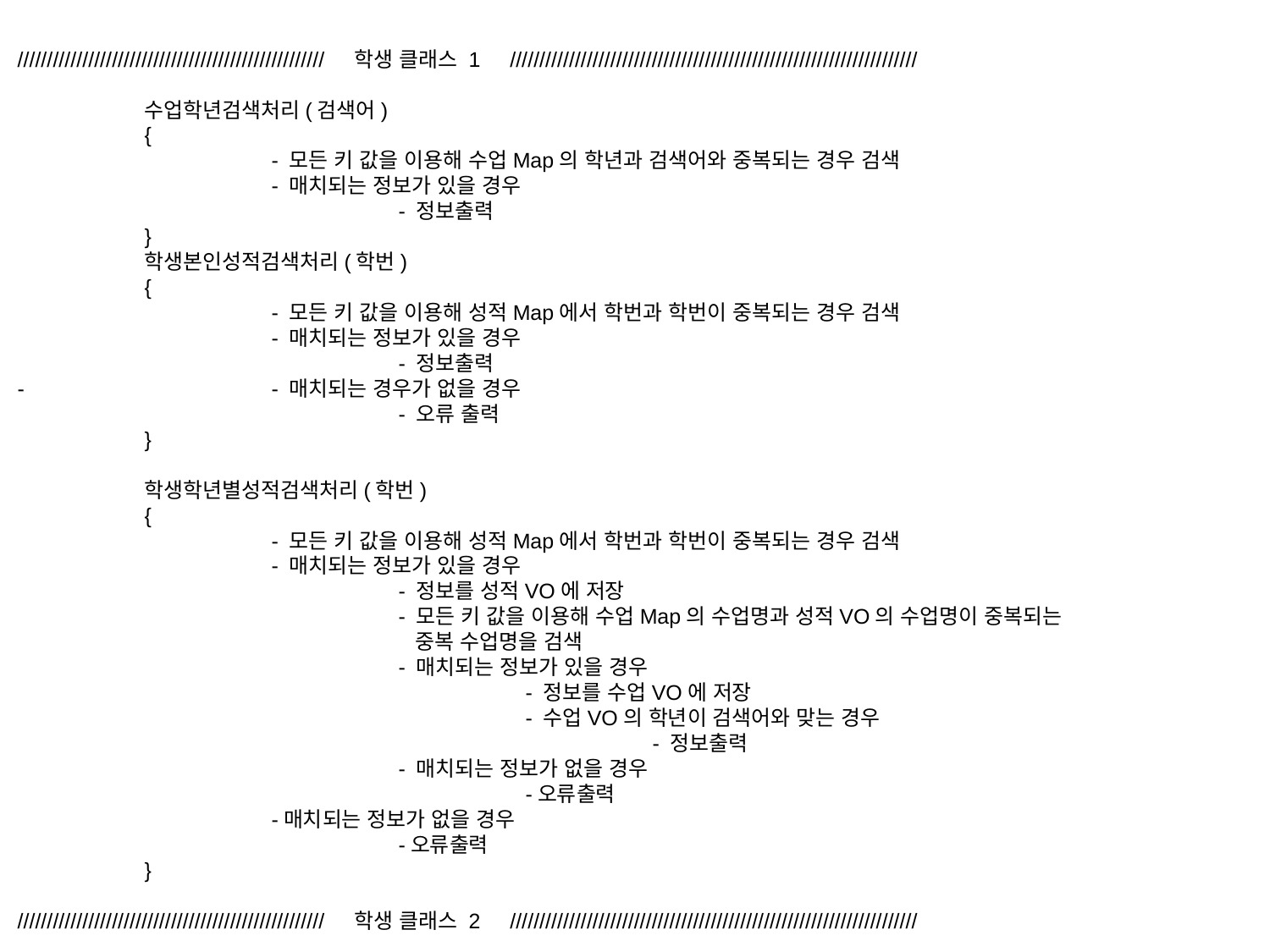

////////////////////////////////////////////////////    학생 클래스 1     /////////////////////////////////////////////////////////////////////

	수업학년검색처리(검색어)
	{
		- 모든 키 값을 이용해 수업Map의 학년과 검색어와 중복되는 경우 검색
		- 매치되는 정보가 있을 경우
			- 정보출력
	}
	학생본인성적검색처리(학번)
	{
		- 모든 키 값을 이용해 성적Map에서 학번과 학번이 중복되는 경우 검색
		- 매치되는 정보가 있을 경우
			- 정보출력
-		- 매치되는 경우가 없을 경우
			- 오류 출력
	}

	학생학년별성적검색처리(학번)
	{
		- 모든 키 값을 이용해 성적Map에서 학번과 학번이 중복되는 경우 검색
		- 매치되는 정보가 있을 경우
			- 정보를 성적VO에 저장
			- 모든 키 값을 이용해 수업Map의 수업명과 성적VO의 수업명이 중복되는
			  중복 수업명을 검색
			- 매치되는 정보가 있을 경우
				- 정보를 수업VO에 저장
				- 수업VO의 학년이 검색어와 맞는 경우
					- 정보출력
			- 매치되는 정보가 없을 경우
				-오류출력
		-매치되는 정보가 없을 경우
			-오류출력
	}

////////////////////////////////////////////////////    학생 클래스 2     /////////////////////////////////////////////////////////////////////